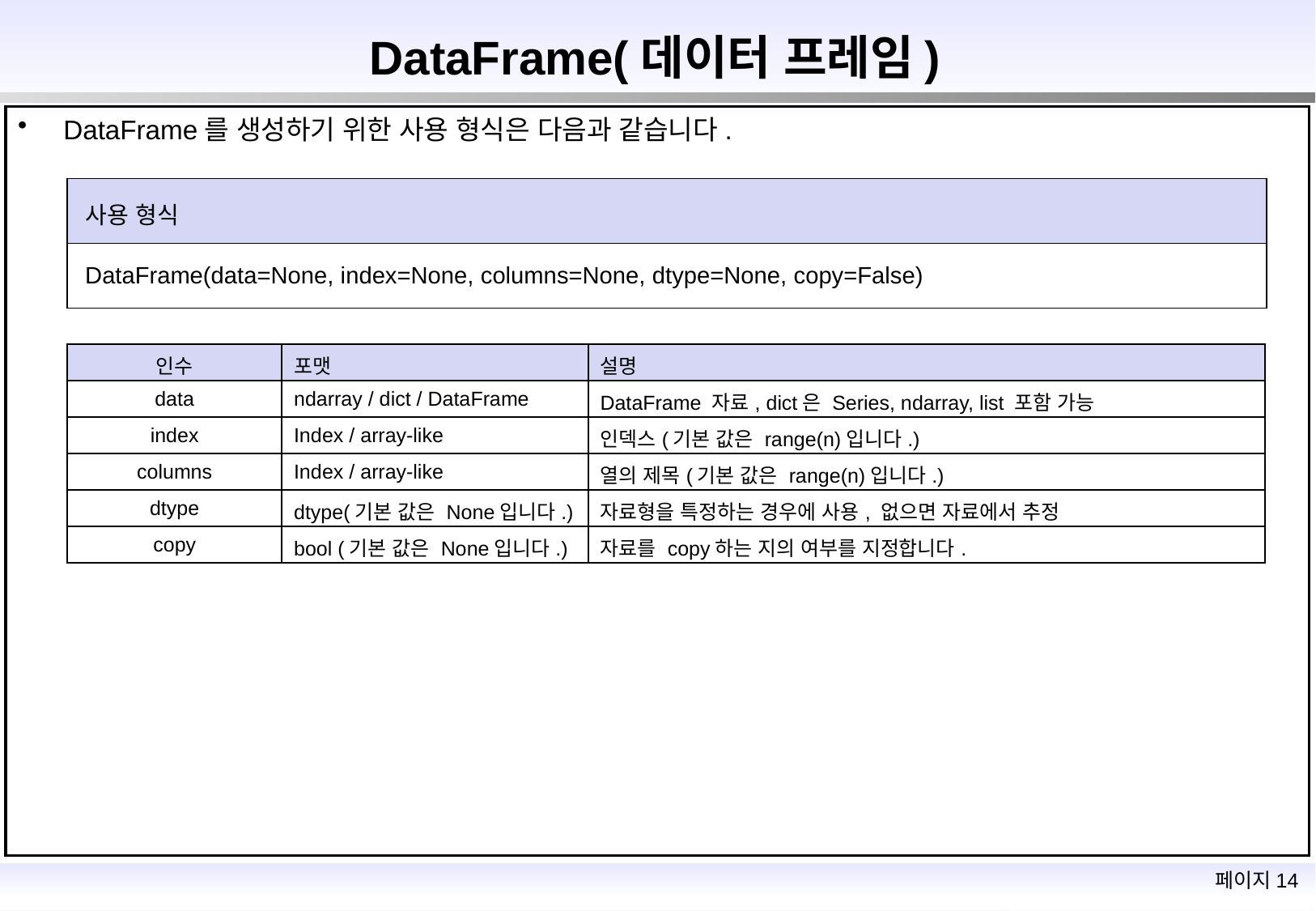

# DataFrame(데이터 프레임)
DataFrame를 생성하기 위한 사용 형식은 다음과 같습니다.
| 사용 형식 |
| --- |
| DataFrame(data=None, index=None, columns=None, dtype=None, copy=False) |
| 인수 | 포맷 | 설명 |
| --- | --- | --- |
| data | ndarray / dict / DataFrame | DataFrame 자료, dict은 Series, ndarray, list 포함 가능 |
| index | Index / array-like | 인덱스(기본 값은 range(n)입니다.) |
| columns | Index / array-like | 열의 제목(기본 값은 range(n)입니다.) |
| dtype | dtype(기본 값은 None입니다.) | 자료형을 특정하는 경우에 사용, 없으면 자료에서 추정 |
| copy | bool (기본 값은 None입니다.) | 자료를 copy하는 지의 여부를 지정합니다. |